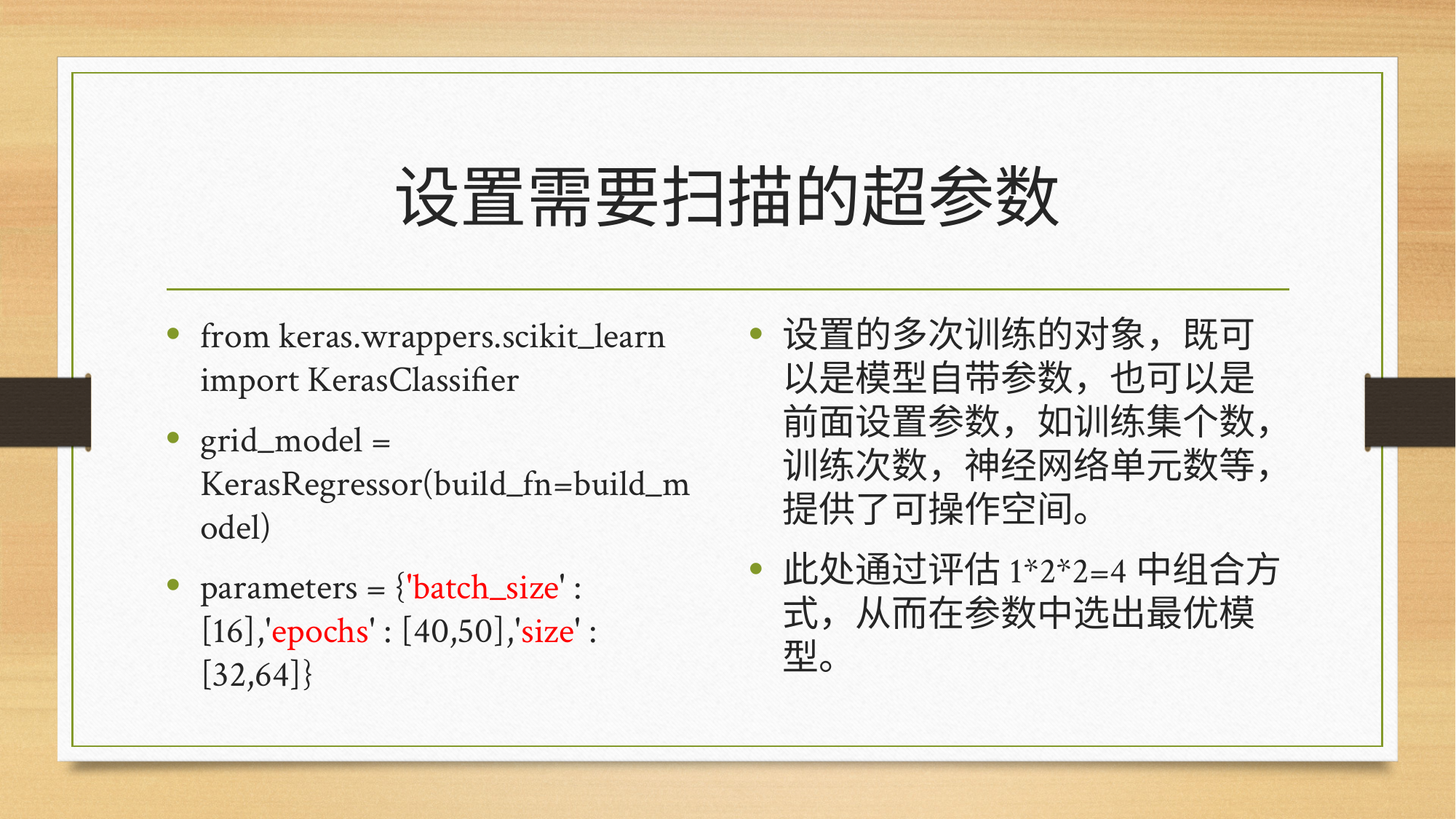

# 设置需要扫描的超参数
from keras.wrappers.scikit_learn import KerasClassifier
grid_model = KerasRegressor(build_fn=build_model)
parameters = {'batch_size' : [16],'epochs' : [40,50],'size' : [32,64]}

设置的多次训练的对象，既可以是模型自带参数，也可以是前面设置参数，如训练集个数，训练次数，神经网络单元数等，提供了可操作空间。
此处通过评估1*2*2=4中组合方式，从而在参数中选出最优模型。